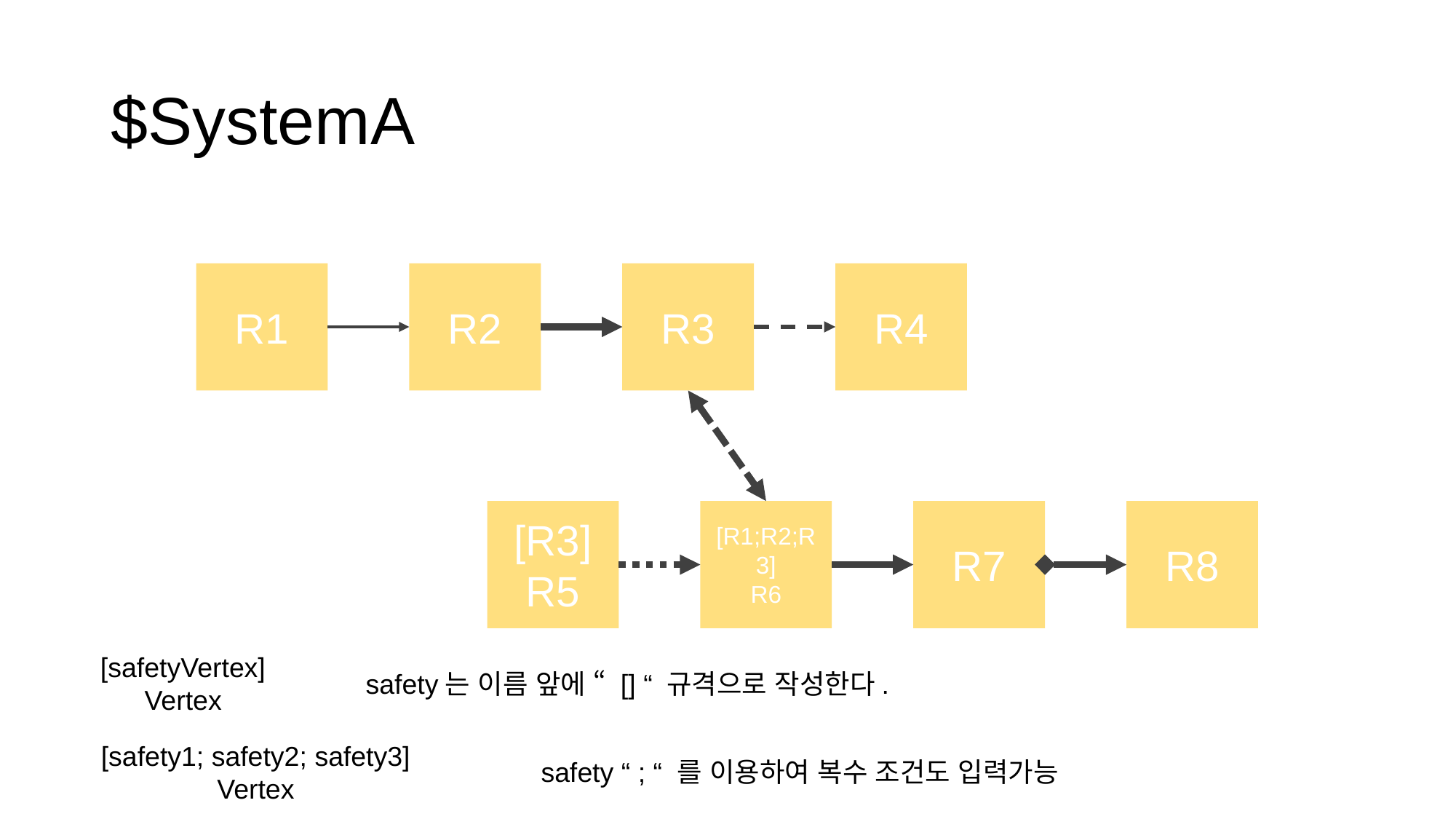

# $SystemA
R4
R3
R1
R2
R8
R7
[R3]
R5
[R1;R2;R3]
R6
[safetyVertex]
Vertex
safety는 이름 앞에 “ [] “ 규격으로 작성한다.
[safety1; safety2; safety3]
Vertex
safety “ ; “ 를 이용하여 복수 조건도 입력가능